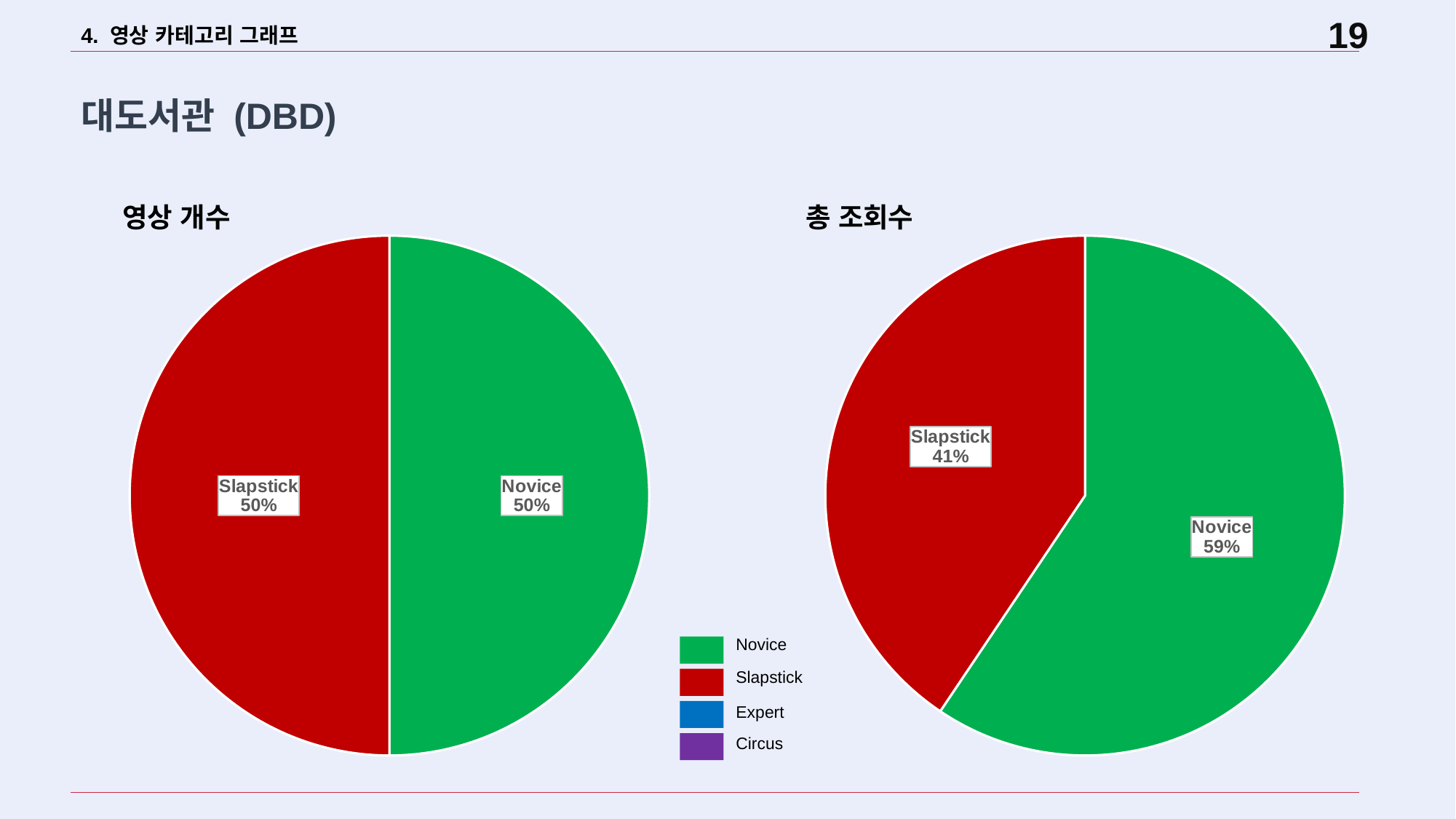

4. 영상 카테고리 그래프
대도서관 (DBD)
영상 개수
총 조회수

### Chart

| Category | 영상 개수 |
|---|---|
| Novice | 3.0 |
| Slapstick | 3.0 |
| Expert | 0.0 |
| Circus | 0.0 |

### Chart

| Category | 총 조회수 |
|---|---|
| Novice | 214980.0 |
| Slapstick | 146853.0 |
| Expert | 0.0 |
| Circus | 0.0 |
Novice

Slapstick

Expert

Circus